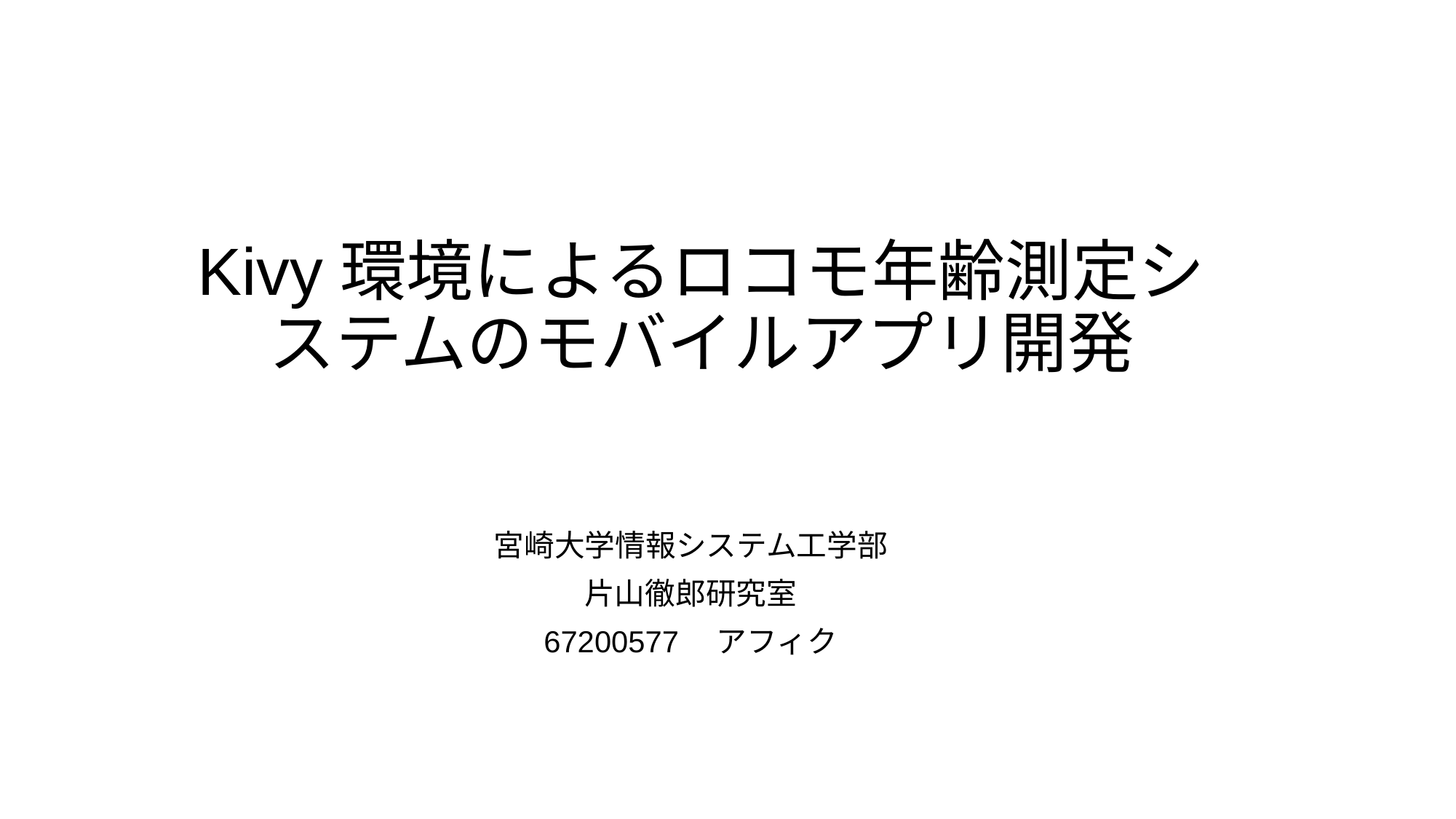

# Kivy環境によるロコモ年齢測定システムのモバイルアプリ開発
宮崎大学情報システム工学部
片山徹郎研究室
67200577　アフィク